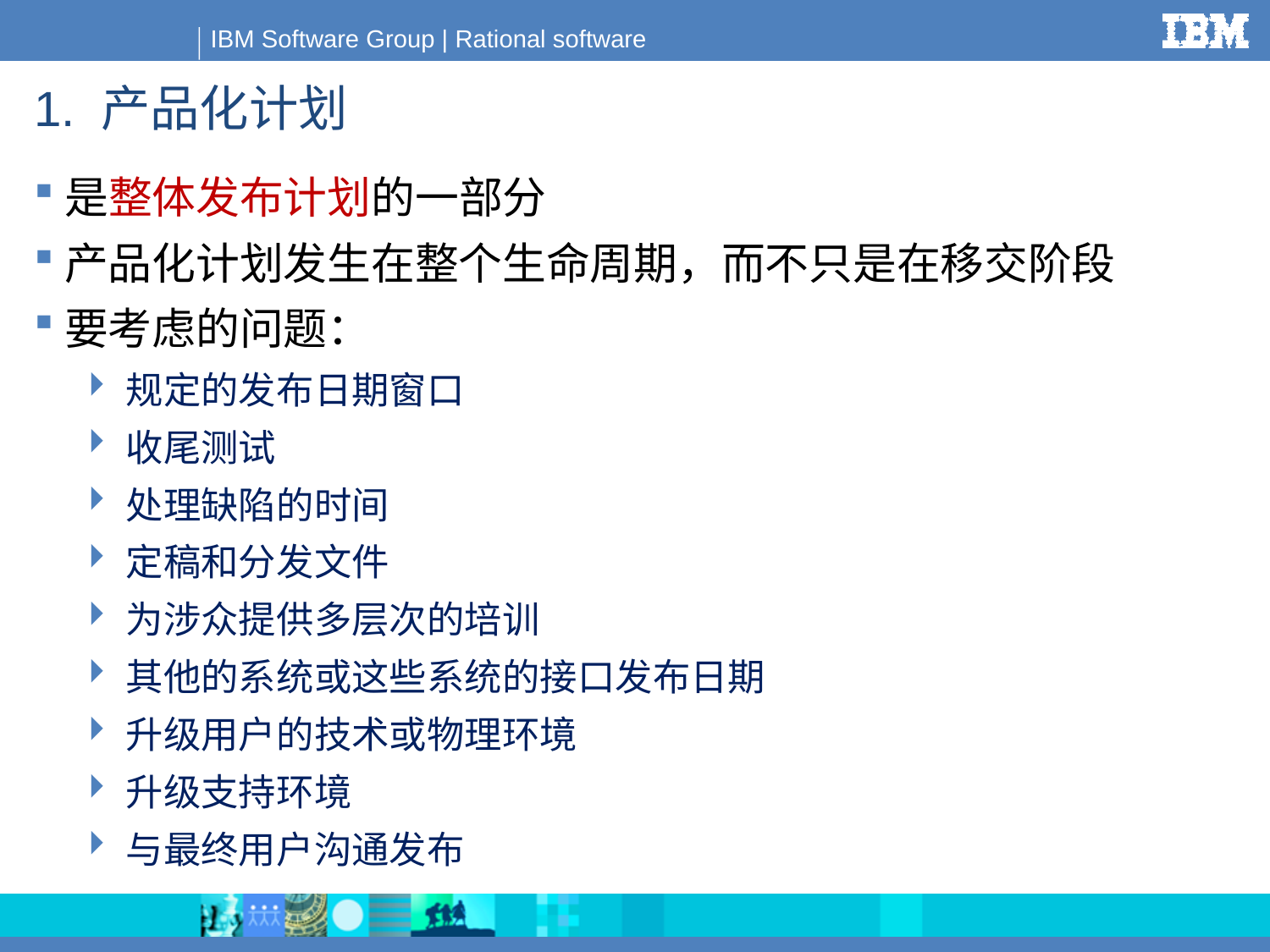

# 1. 产品化计划
是整体发布计划的一部分
产品化计划发生在整个生命周期，而不只是在移交阶段
要考虑的问题：
规定的发布日期窗口
收尾测试
处理缺陷的时间
定稿和分发文件
为涉众提供多层次的培训
其他的系统或这些系统的接口发布日期
升级用户的技术或物理环境
升级支持环境
与最终用户沟通发布